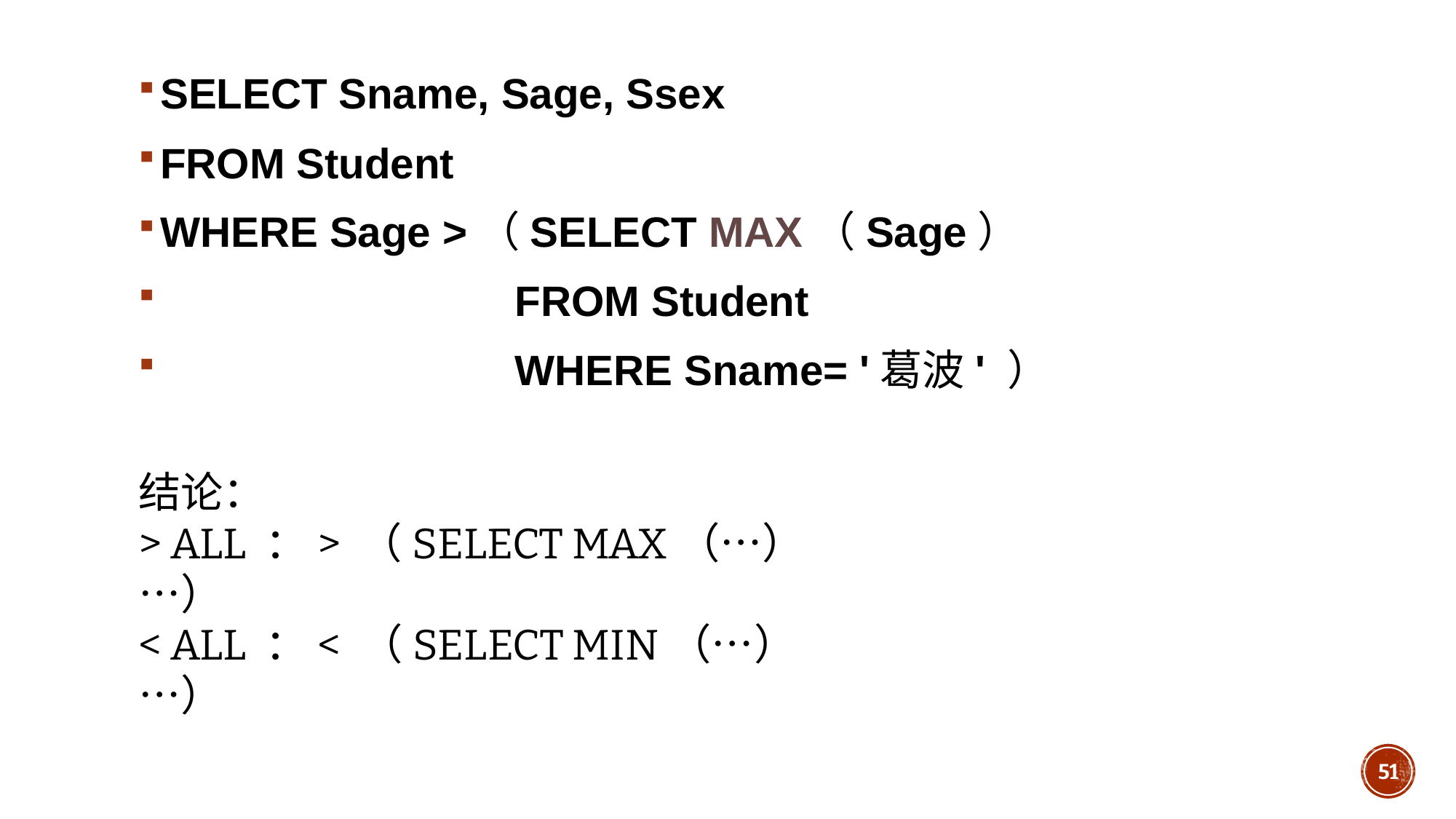

SELECT Sname, Sage, Ssex
FROM Student
WHERE Sage >（SELECT MAX（Sage）
                              FROM Student
                              WHERE Sname= '葛波' ）

结论：
> ALL ：> （SELECT MAX（…）…）
< ALL ：< （SELECT MIN（…）…）
51